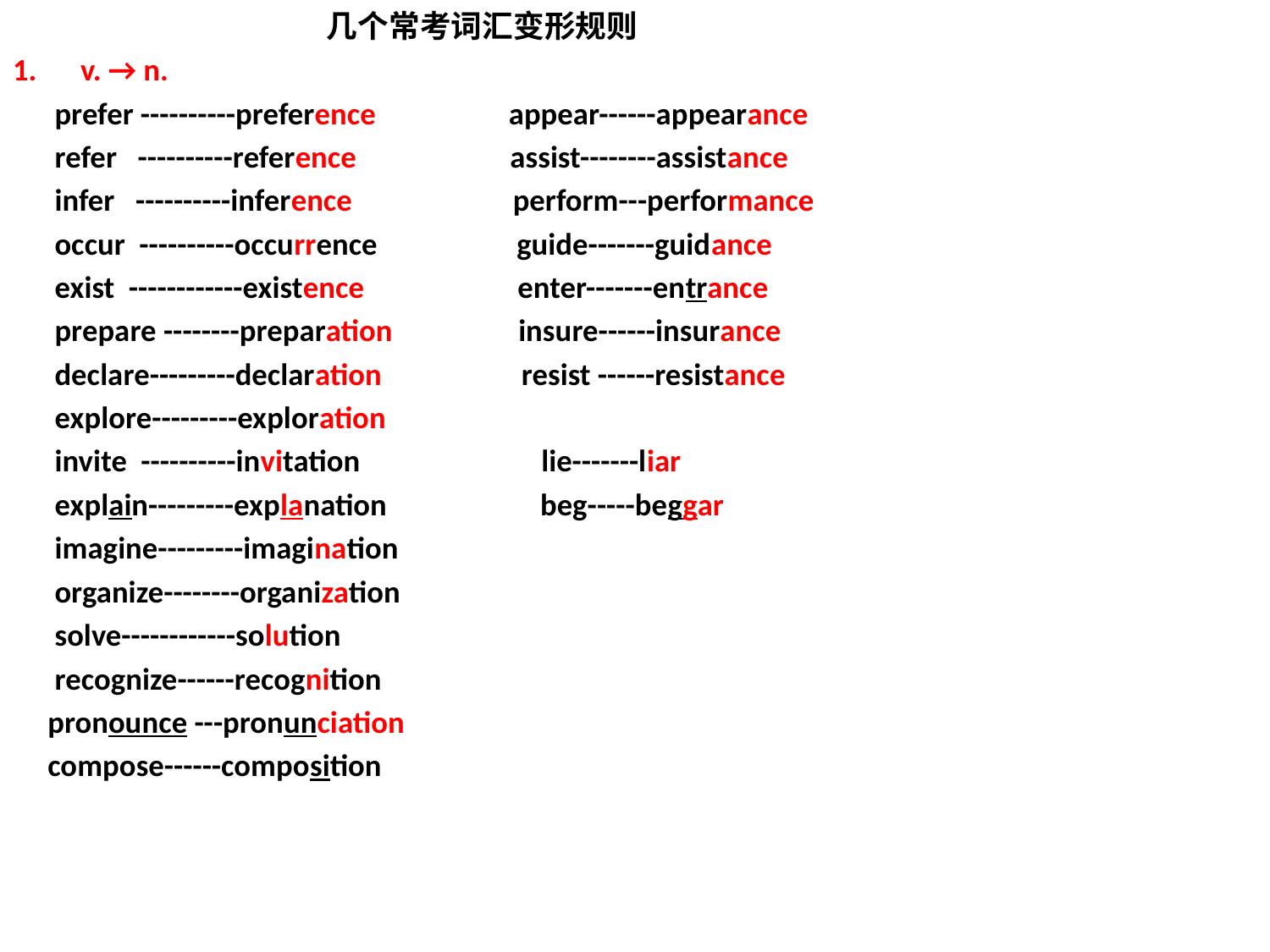

几个常考词汇变形规则
v. → n.
      prefer ----------preference                   appear------appearance
      refer   ----------reference                      assist--------assistance
      infer   ----------inference                       perform---performance
      occur  ----------occurrence                    guide-------guidance
      exist  ------------existence                      enter-------entrance
      prepare --------preparation                  insure------insurance
      declare---------declaration                    resist ------resistance
      explore---------exploration
      invite  ----------invitation                          lie-------liar
      explain---------explanation                      beg-----beggar
      imagine---------imagination
      organize--------organization
      solve------------solution
      recognize------recognition
     pronounce ---pronunciation
     compose------composition